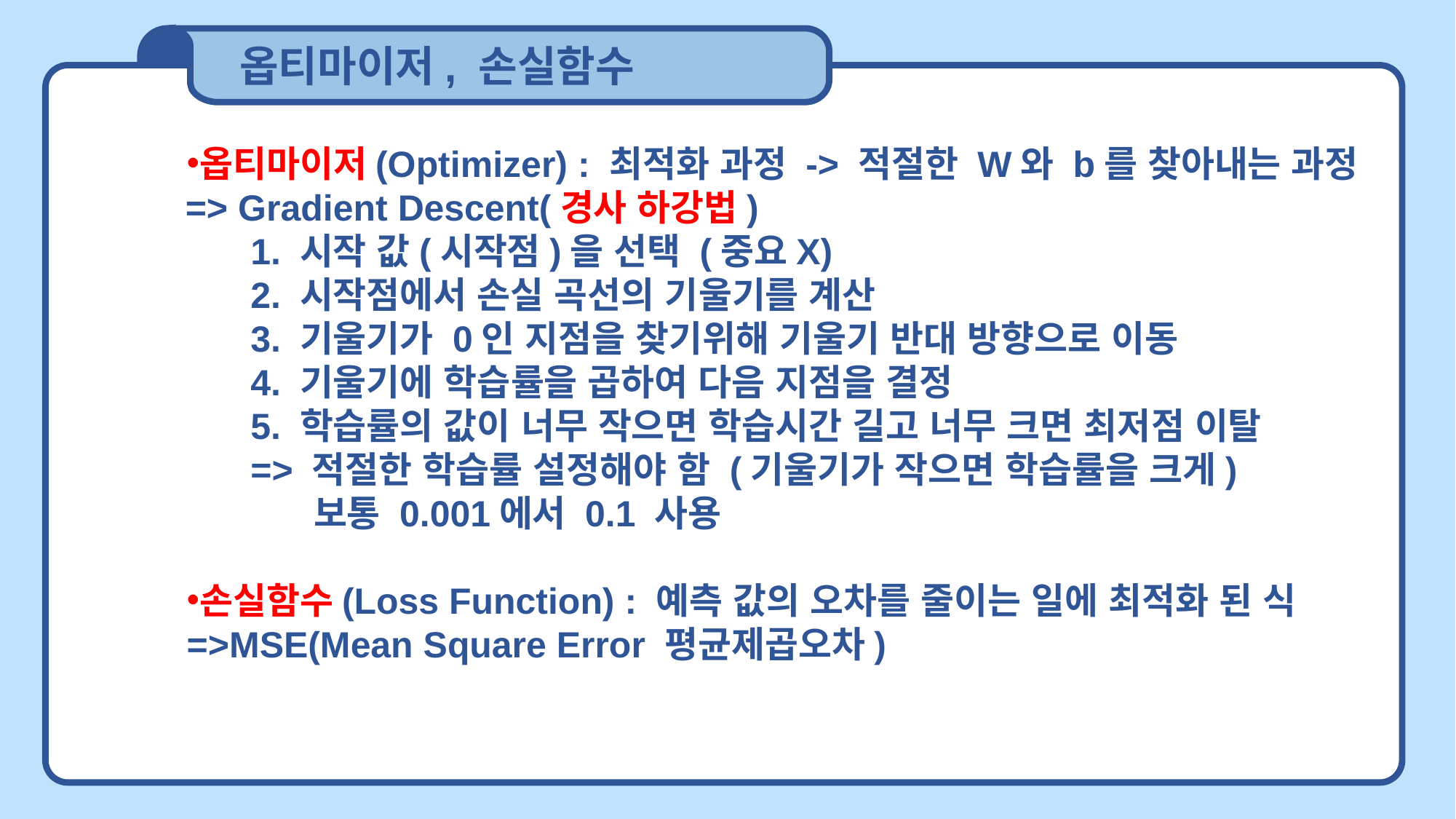

옵티마이저, 손실함수

옵티마이저(Optimizer) : 최적화 과정 -> 적절한 W와 b를 찾아내는 과정
=> Gradient Descent(경사 하강법)
1. 시작 값(시작점)을 선택 (중요X)
2. 시작점에서 손실 곡선의 기울기를 계산
3. 기울기가 0인 지점을 찾기위해 기울기 반대 방향으로 이동
4. 기울기에 학습률을 곱하여 다음 지점을 결정
5. 학습률의 값이 너무 작으면 학습시간 길고 너무 크면 최저점 이탈
=> 적절한 학습률 설정해야 함 (기울기가 작으면 학습률을 크게)
보통 0.001에서 0.1 사용

손실함수(Loss Function) : 예측 값의 오차를 줄이는 일에 최적화 된 식
=>MSE(Mean Square Error 평균제곱오차)